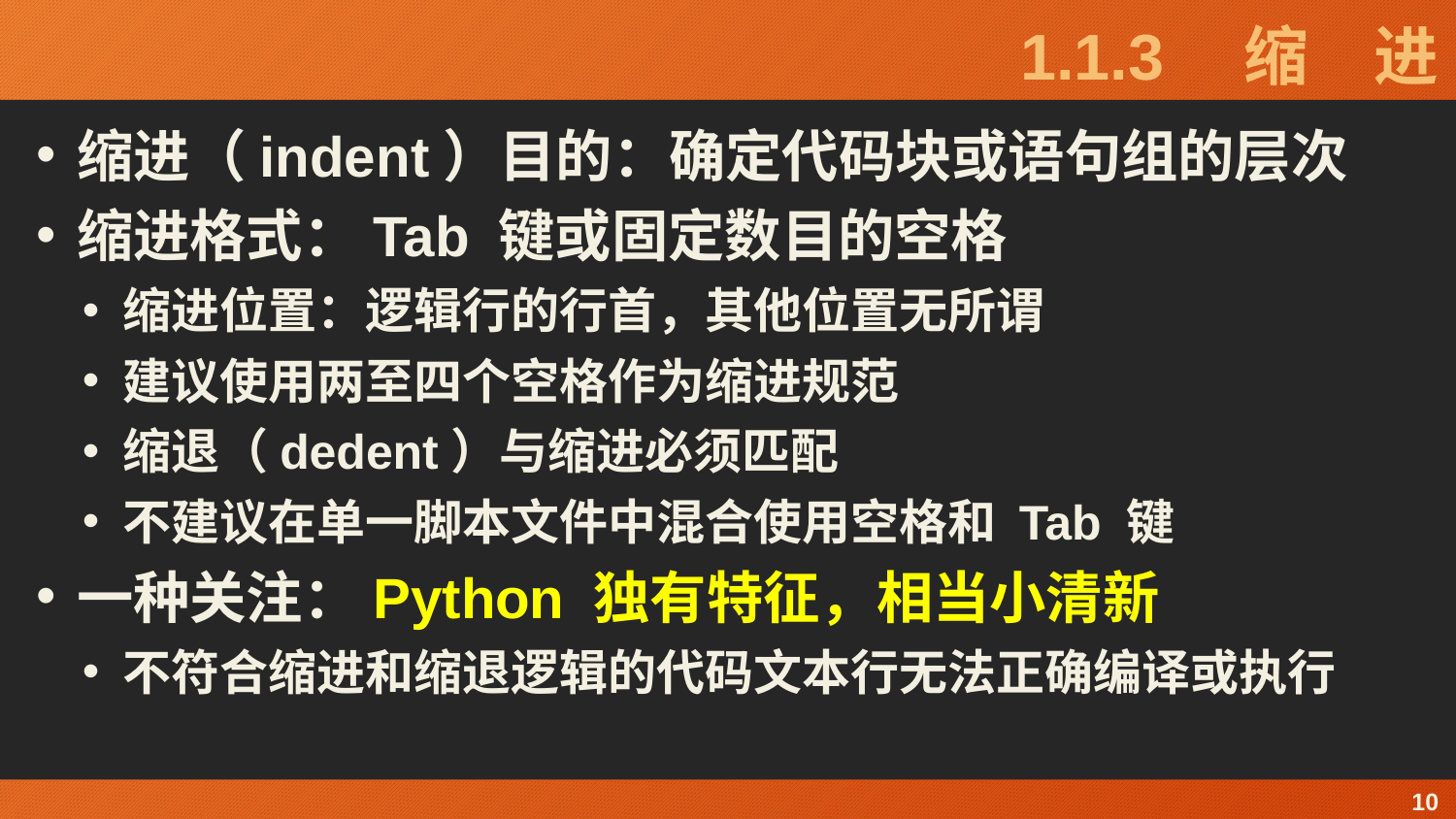

# 1.1.3　缩　进
缩进（indent）目的：确定代码块或语句组的层次
缩进格式：Tab 键或固定数目的空格
缩进位置：逻辑行的行首，其他位置无所谓
建议使用两至四个空格作为缩进规范
缩退（dedent）与缩进必须匹配
不建议在单一脚本文件中混合使用空格和 Tab 键
一种关注：Python 独有特征，相当小清新
不符合缩进和缩退逻辑的代码文本行无法正确编译或执行
10